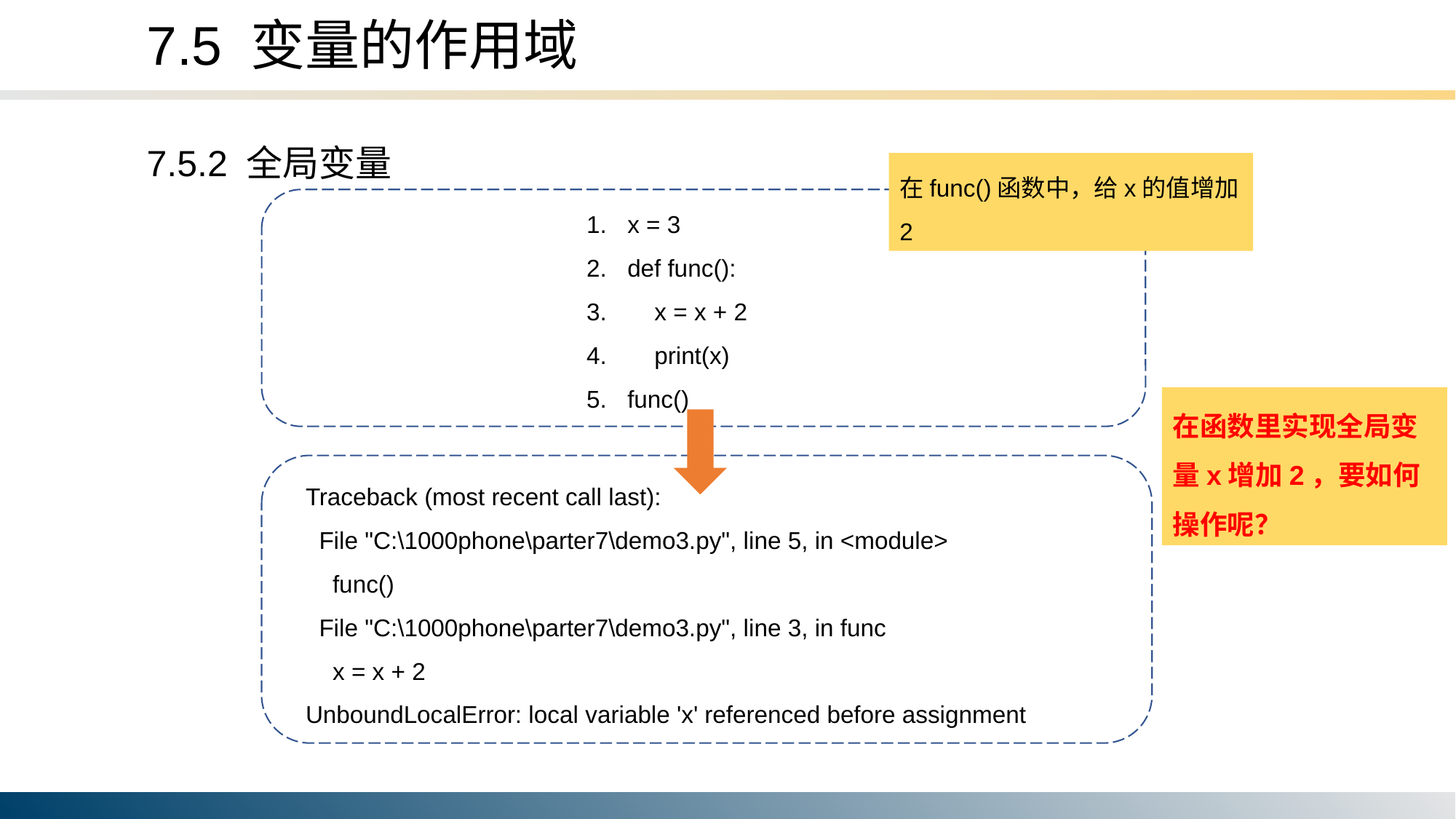

7.5 变量的作用域
7.5.2 全局变量
在func()函数中，给x的值增加2

x = 3
def func():
    x = x + 2
    print(x)
func()
在函数里实现全局变量x增加2，要如何操作呢？

Traceback (most recent call last):
  File "C:\1000phone\parter7\demo3.py", line 5, in <module>
    func()
  File "C:\1000phone\parter7\demo3.py", line 3, in func
    x = x + 2
UnboundLocalError: local variable 'x' referenced before assignment